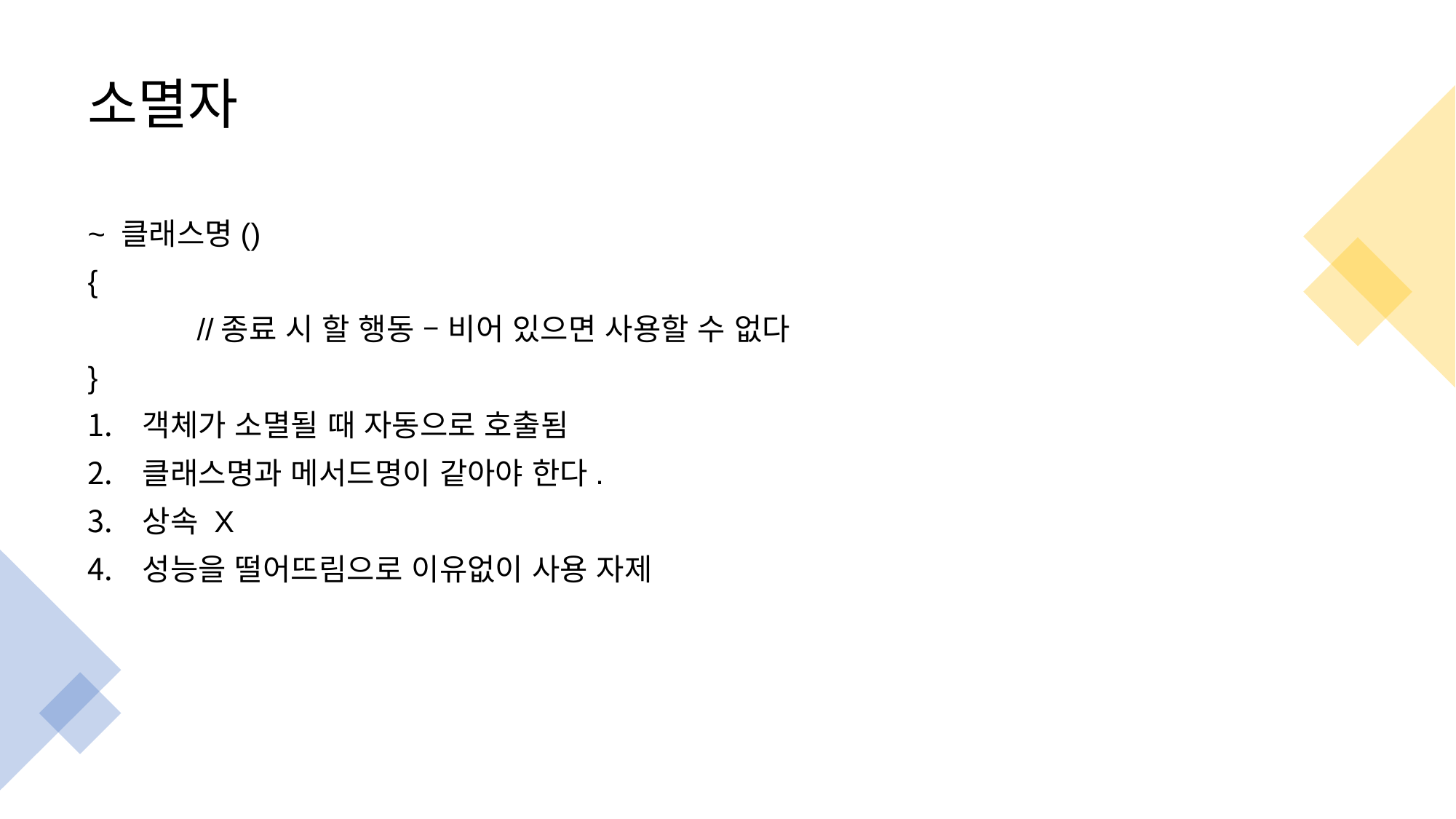

# 소멸자

~ 클래스명()
{
	//종료 시 할 행동 – 비어 있으면 사용할 수 없다
}
객체가 소멸될 때 자동으로 호출됨
클래스명과 메서드명이 같아야 한다.
상속 X
성능을 떨어뜨림으로 이유없이 사용 자제